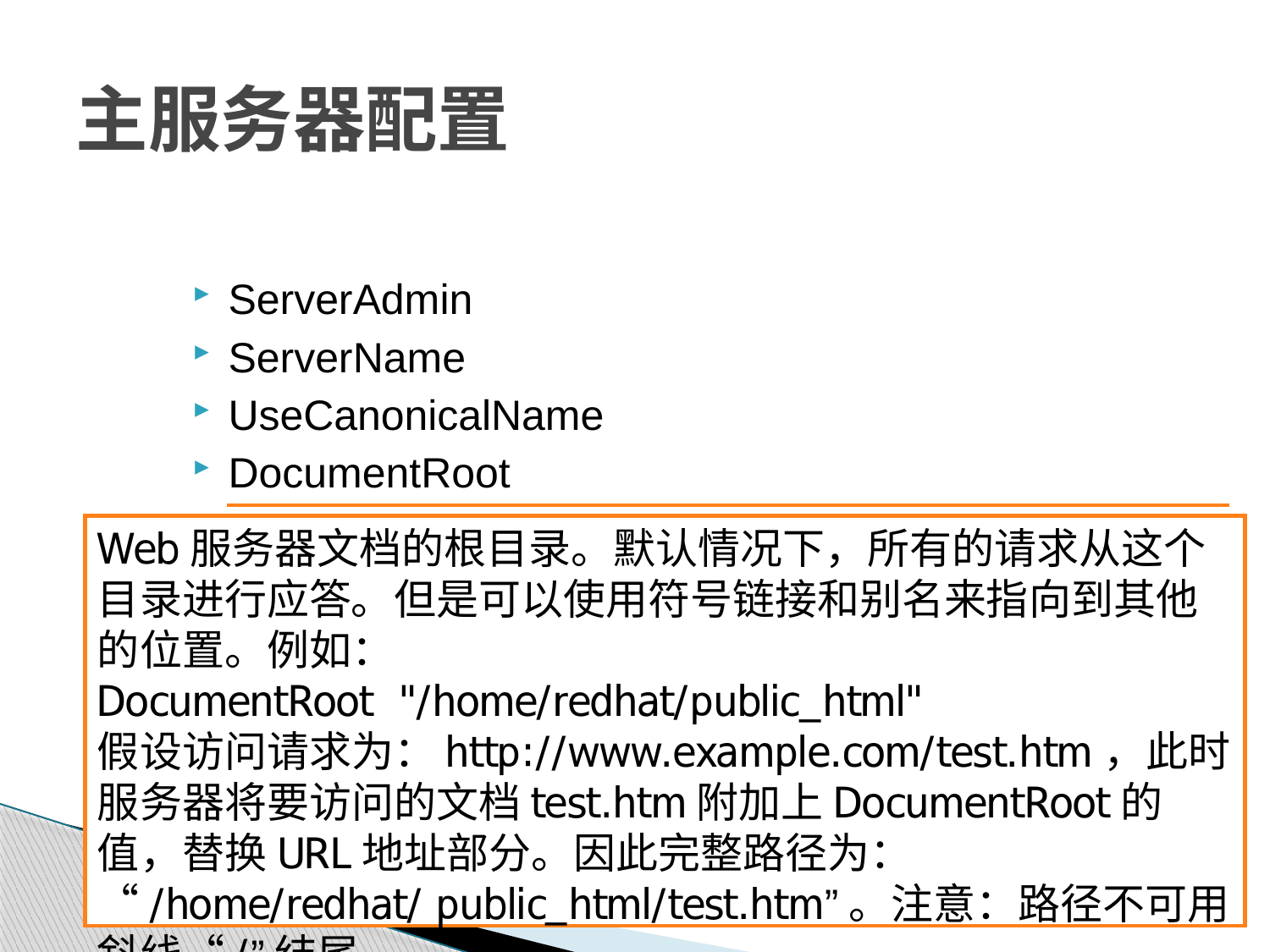

# 主服务器配置
ServerAdmin
ServerName
UseCanonicalName
DocumentRoot
Web服务器文档的根目录。默认情况下，所有的请求从这个目录进行应答。但是可以使用符号链接和别名来指向到其他的位置。例如：
DocumentRoot  "/home/redhat/public_html"
假设访问请求为：http://www.example.com/test.htm，此时服务器将要访问的文档test.htm附加上DocumentRoot的值，替换URL地址部分。因此完整路径为： “/home/redhat/ public_html/test.htm”。注意：路径不可用斜线“/”结尾。